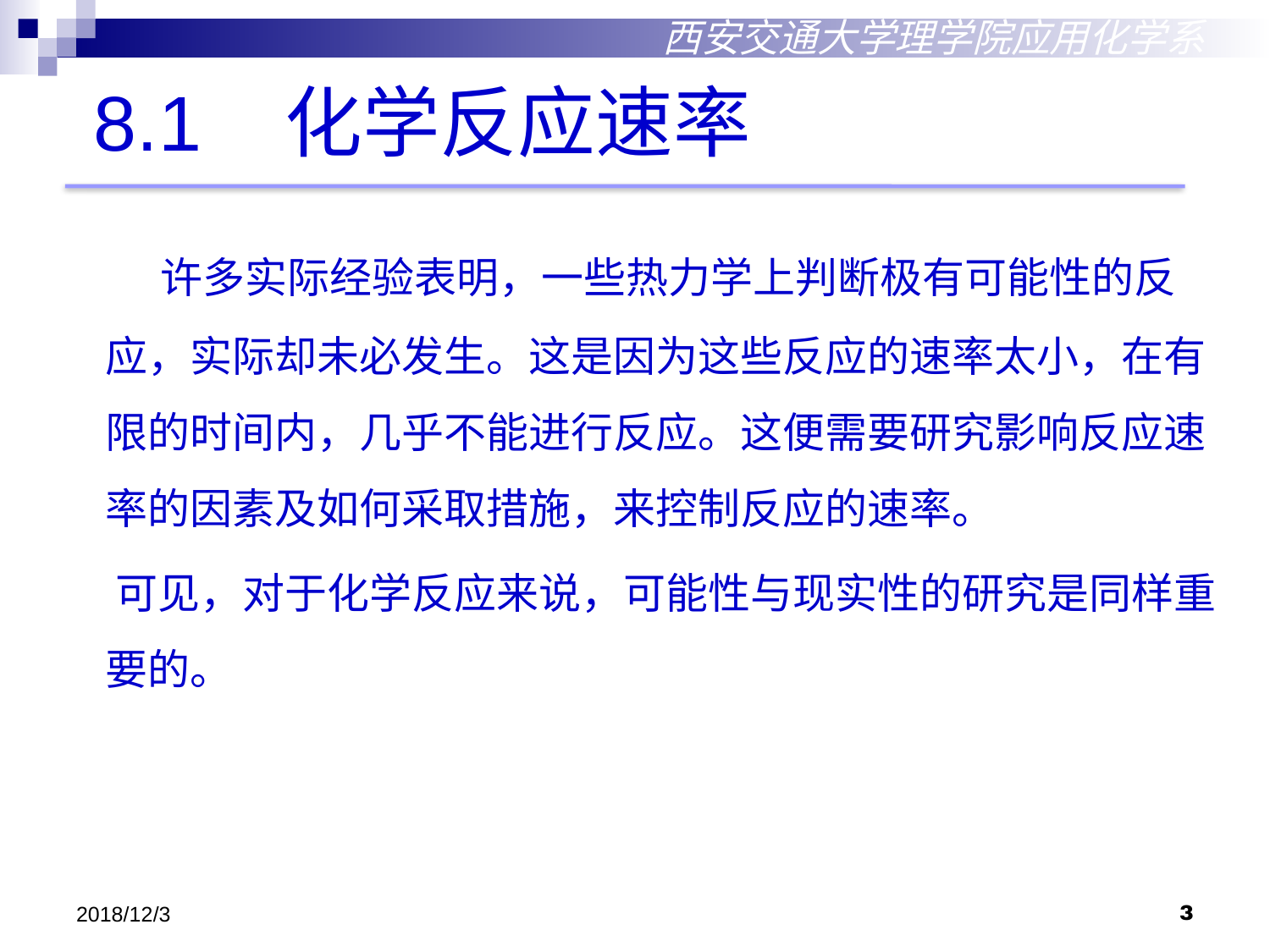

西安交通大学理学院应用化学系
8.1   化学反应速率

       许多实际经验表明，一些热力学上判断极有可能性的反应，实际却未必发生。这是因为这些反应的速率太小，在有限的时间内，几乎不能进行反应。这便需要研究影响反应速率的因素及如何采取措施，来控制反应的速率。
     可见，对于化学反应来说，可能性与现实性的研究是同样重要的。

2018/12/3
3